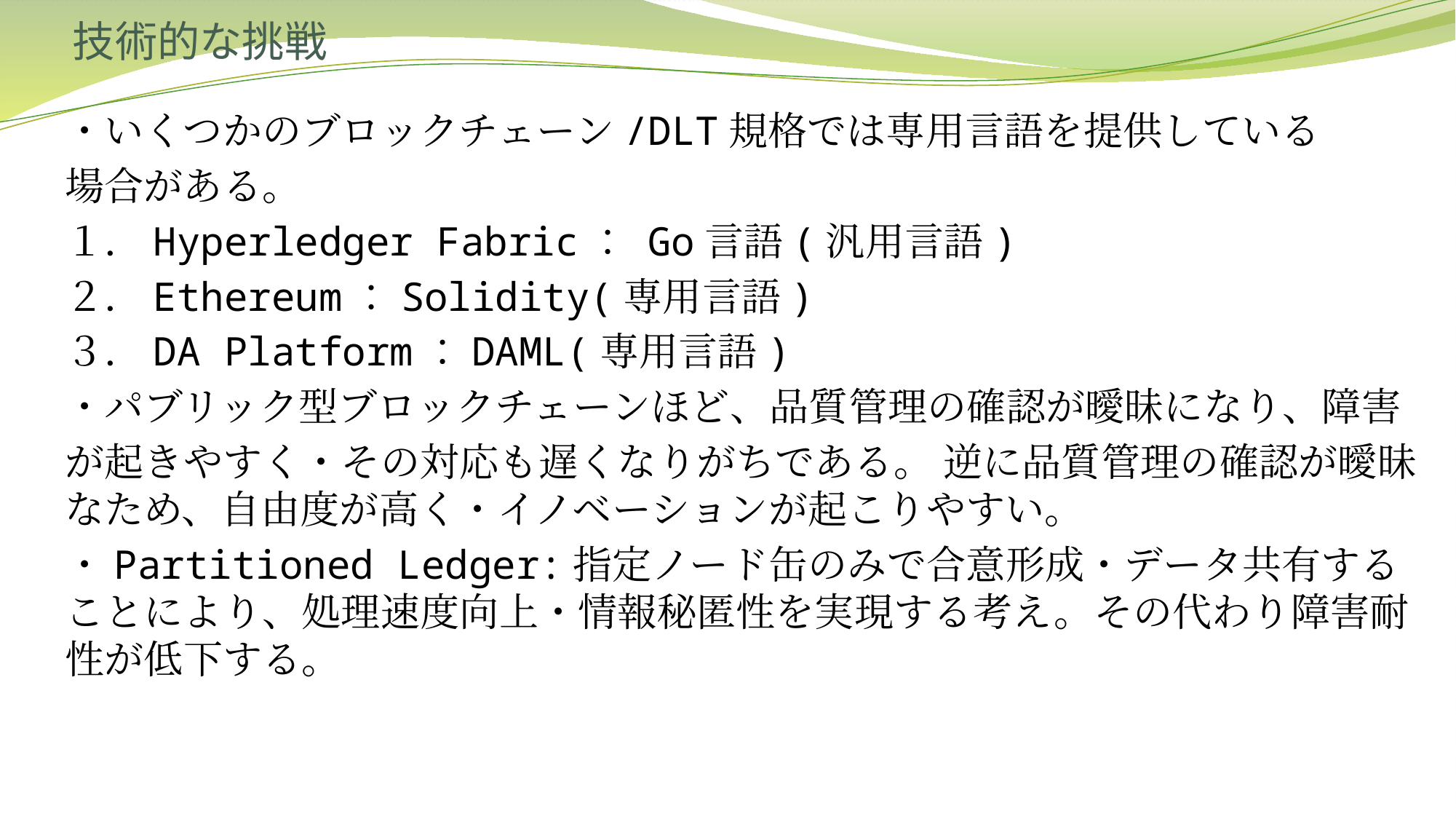

# 技術的な挑戦
・いくつかのブロックチェーン/DLT規格では専用言語を提供している
場合がある。
１．Hyperledger Fabric： Go言語(汎用言語)
２．Ethereum：Solidity(専用言語)
３．DA Platform：DAML(専用言語)
・パブリック型ブロックチェーンほど、品質管理の確認が曖昧になり、障害
が起きやすく・その対応も遅くなりがちである。 逆に品質管理の確認が曖昧なため、自由度が高く・イノベーションが起こりやすい。
・Partitioned Ledger:指定ノード缶のみで合意形成・データ共有することにより、処理速度向上・情報秘匿性を実現する考え。その代わり障害耐性が低下する。